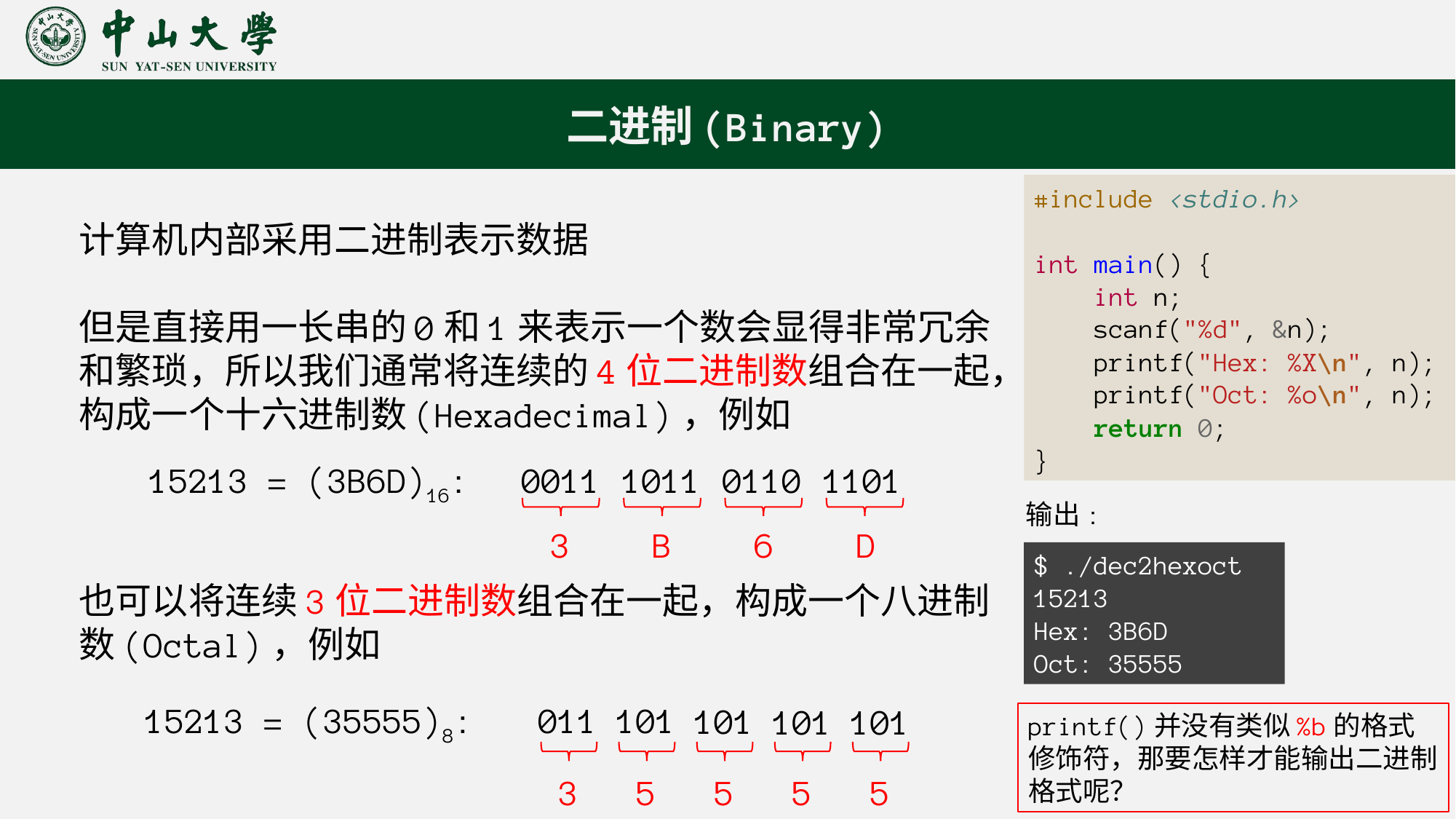

二进制(Binary)
#include <stdio.h>
int main() {
    int n;
    scanf("%d", &n);
    printf("Hex: %X\n", n);
    printf("Oct: %o\n", n);
    return 0;
}
计算机内部采用二进制表示数据

但是直接用一长串的0和1来表示一个数会显得非常冗余和繁琐，所以我们通常将连续的4位二进制数组合在一起，构成一个十六进制数(Hexadecimal)，例如
15213 = (3B6D)16:
0011
1011
0110
1101

输出:
3
B
6
D
$ ./dec2hexoct
15213
Hex: 3B6D
Oct: 35555
也可以将连续3位二进制数组合在一起，构成一个八进制数(Octal)，例如
15213 = (35555)8:
011
101
101
101
101
printf()并没有类似%b的格式修饰符，那要怎样才能输出二进制格式呢？

3
5
5
5
5